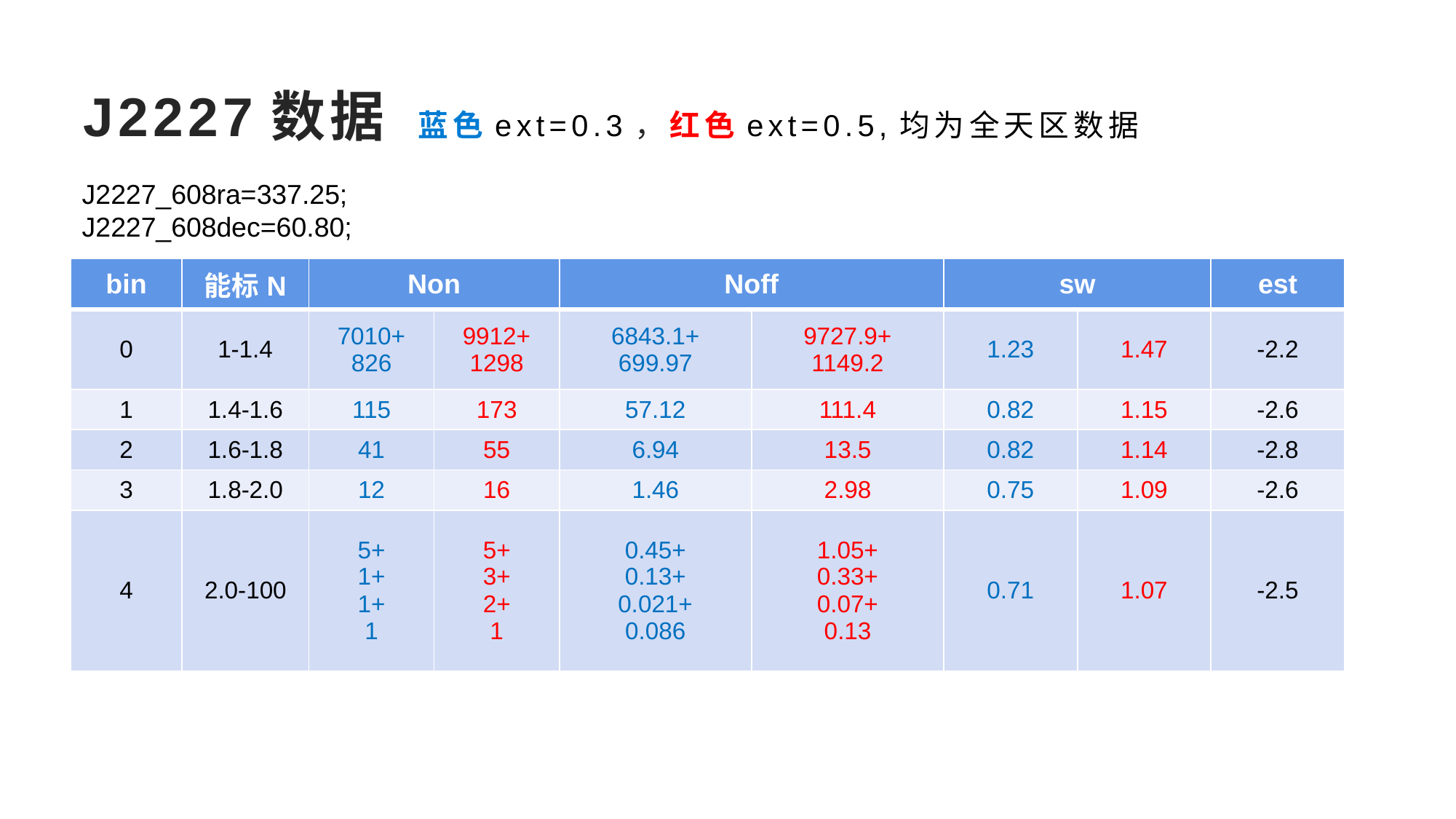

# J2227数据  蓝色ext=0.3，红色ext=0.5,均为全天区数据
J2227_608ra=337.25;
J2227_608dec=60.80;
| bin | 能标N | Non |  | Noff |  | sw |  | est |
| --- | --- | --- | --- | --- | --- | --- | --- | --- |
| 0 | 1-1.4 | 7010+ 826 | 9912+ 1298 | 6843.1+ 699.97 | 9727.9+ 1149.2 | 1.23 | 1.47 | -2.2 |
| 1 | 1.4-1.6 | 115 | 173 | 57.12 | 111.4 | 0.82 | 1.15 | -2.6 |
| 2 | 1.6-1.8 | 41 | 55 | 6.94 | 13.5 | 0.82 | 1.14 | -2.8 |
| 3 | 1.8-2.0 | 12 | 16 | 1.46 | 2.98 | 0.75 | 1.09 | -2.6 |
| 4 | 2.0-100 | 5+ 1+ 1+ 1 | 5+ 3+ 2+ 1 | 0.45+ 0.13+ 0.021+ 0.086 | 1.05+ 0.33+ 0.07+ 0.13 | 0.71 | 1.07 | -2.5 |